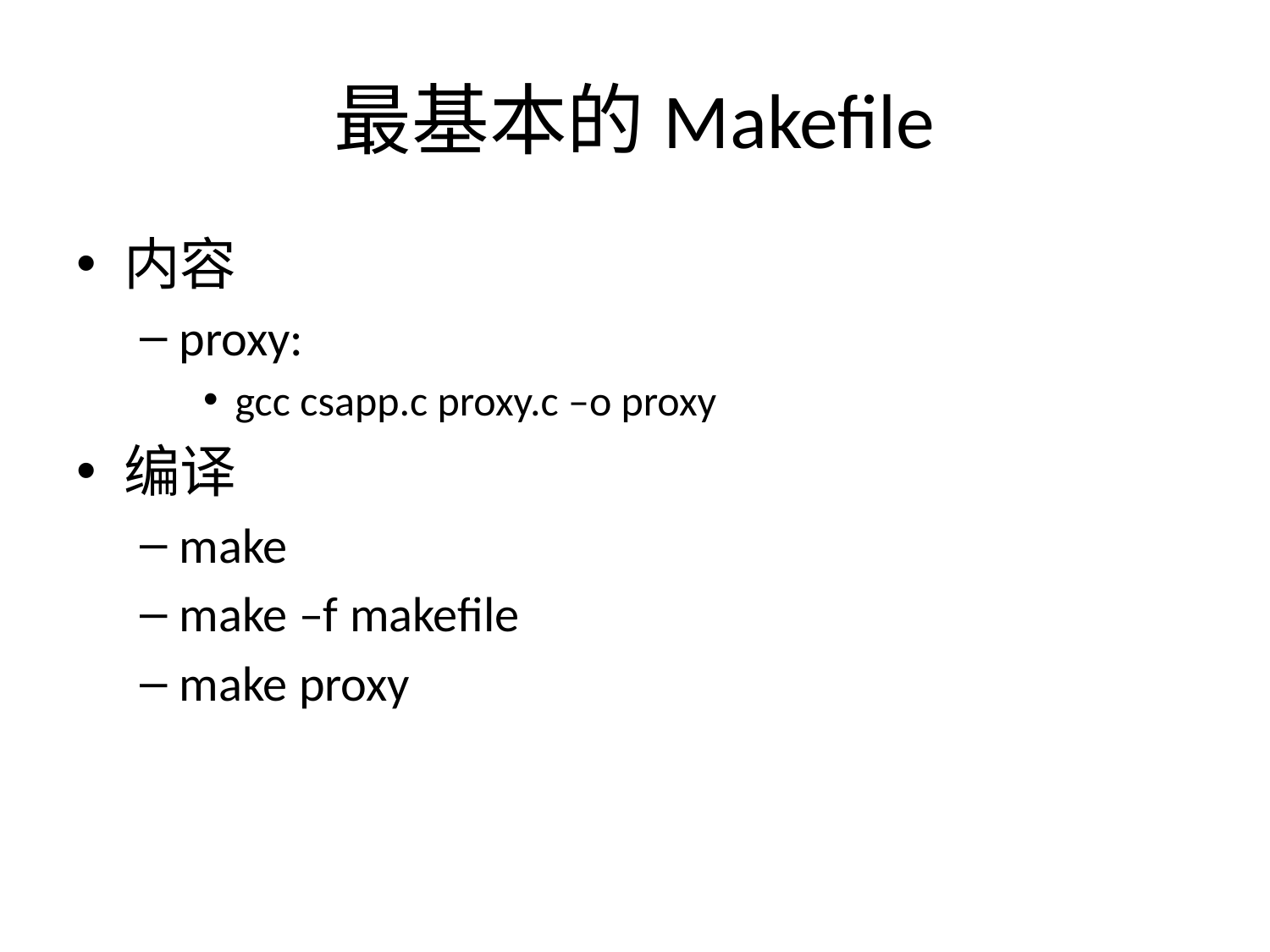

# 最基本的Makefile
内容
proxy:
gcc csapp.c proxy.c –o proxy
编译
make
make –f makefile
make proxy